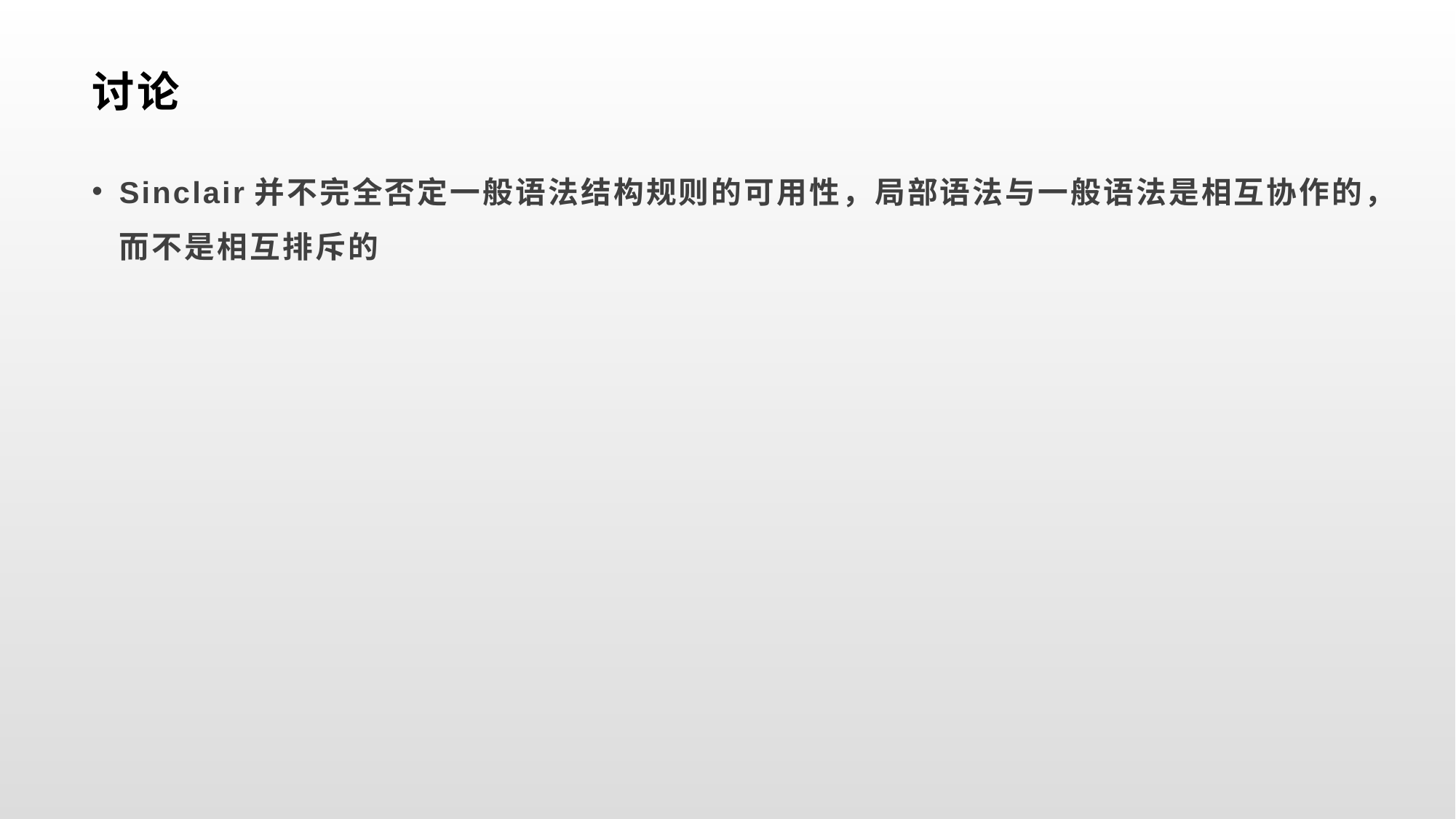

# 讨论
Sinclair并不完全否定一般语法结构规则的可用性，局部语法与一般语法是相互协作的，而不是相互排斥的